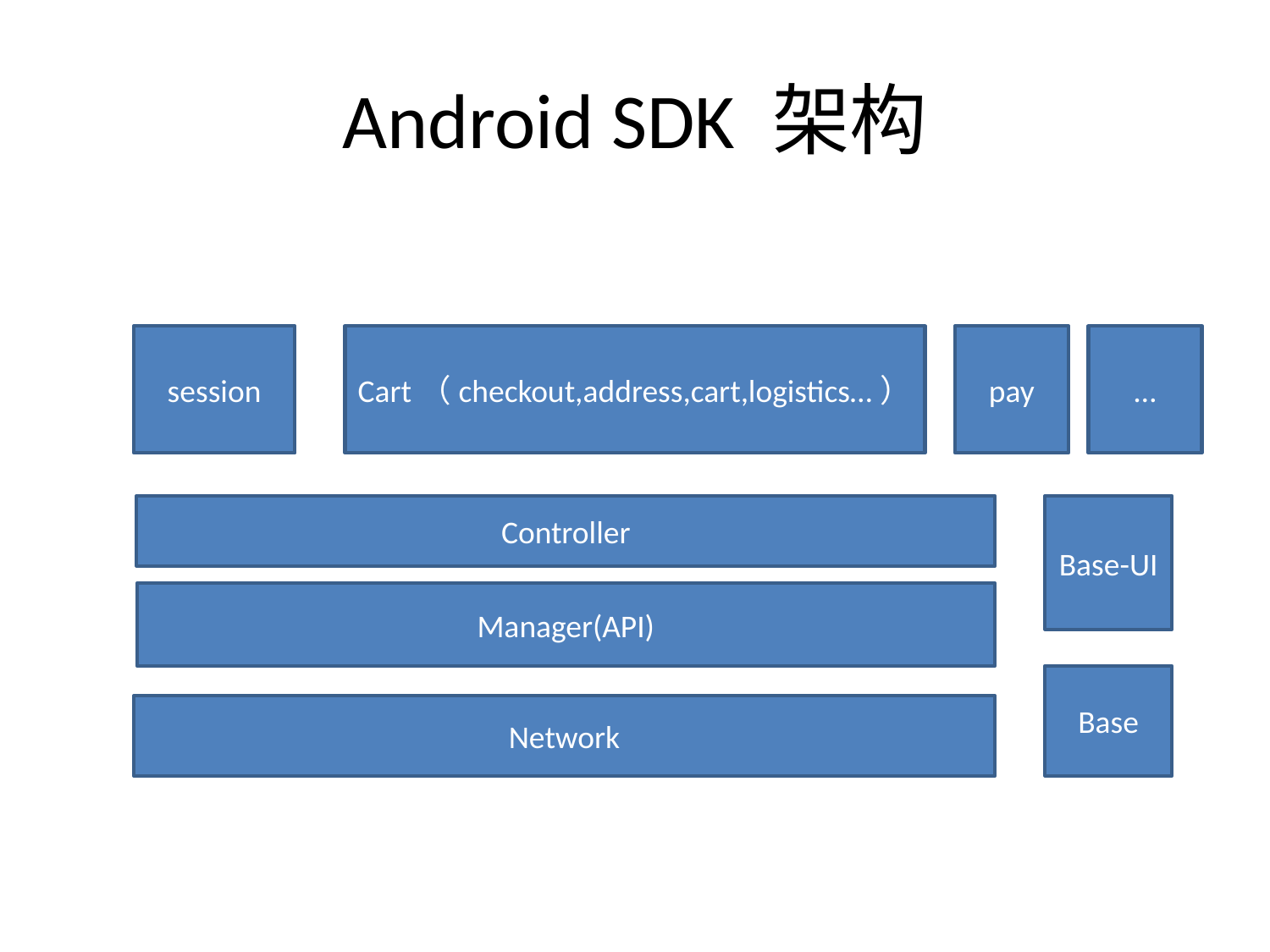

# Android SDK 架构
session
Cart（checkout,address,cart,logistics…）
pay
…
Controller
Base-UI
Manager(API)
Base
Network